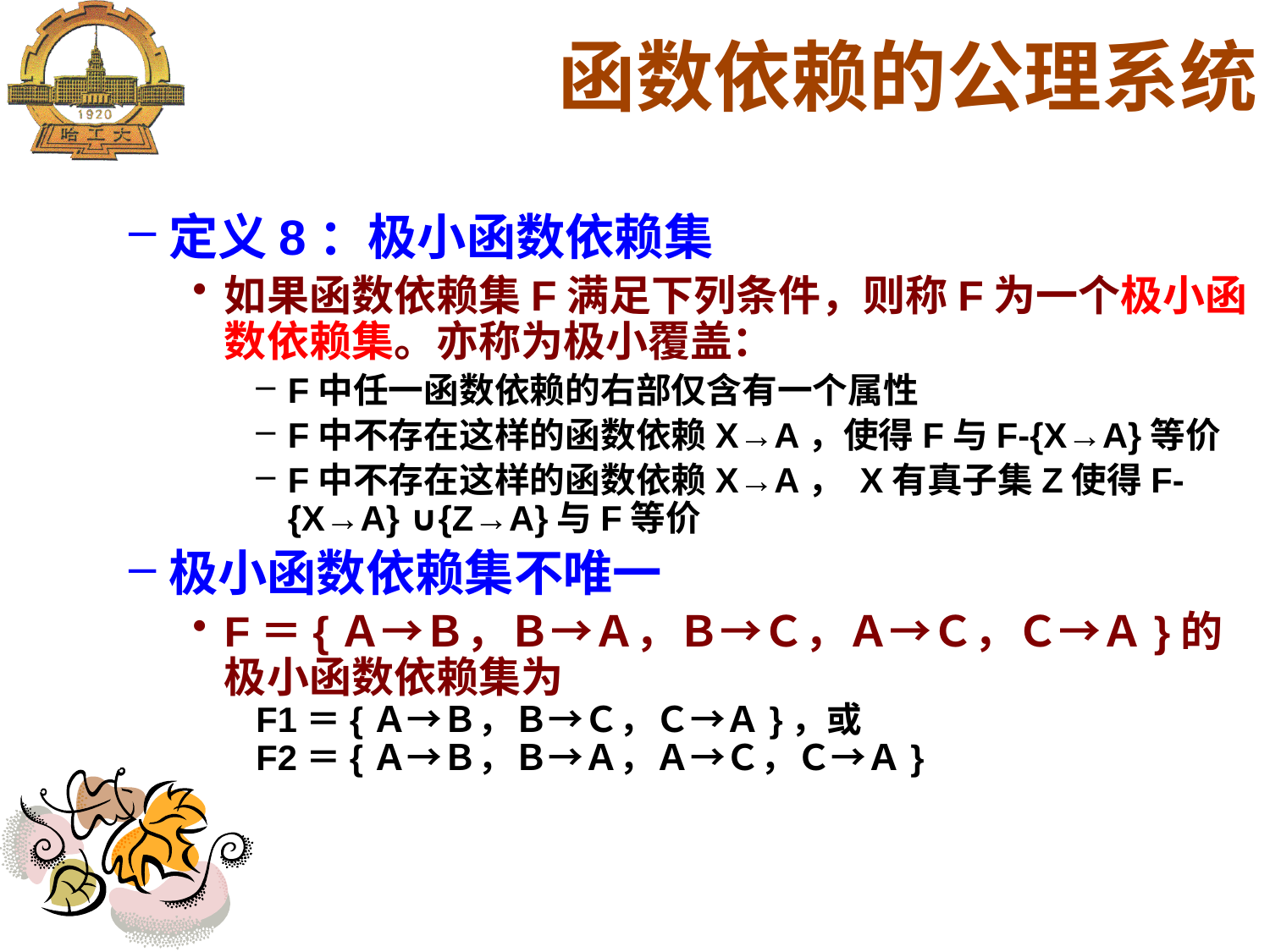

函数依赖的公理系统
定义8：极小函数依赖集
如果函数依赖集F满足下列条件，则称F为一个极小函数依赖集。亦称为极小覆盖：
F中任一函数依赖的右部仅含有一个属性
F中不存在这样的函数依赖X→A，使得F与F-{X→A}等价
F中不存在这样的函数依赖X→A， X有真子集Z使得F-{X→A} ∪{Z→A}与F等价
极小函数依赖集不唯一
F＝{Ａ→Ｂ，Ｂ→Ａ，Ｂ→Ｃ，Ａ→Ｃ，Ｃ→Ａ}的极小函数依赖集为
F1＝{Ａ→Ｂ，Ｂ→Ｃ，Ｃ→Ａ}，或
F2＝{Ａ→Ｂ，Ｂ→Ａ，Ａ→Ｃ，Ｃ→Ａ}